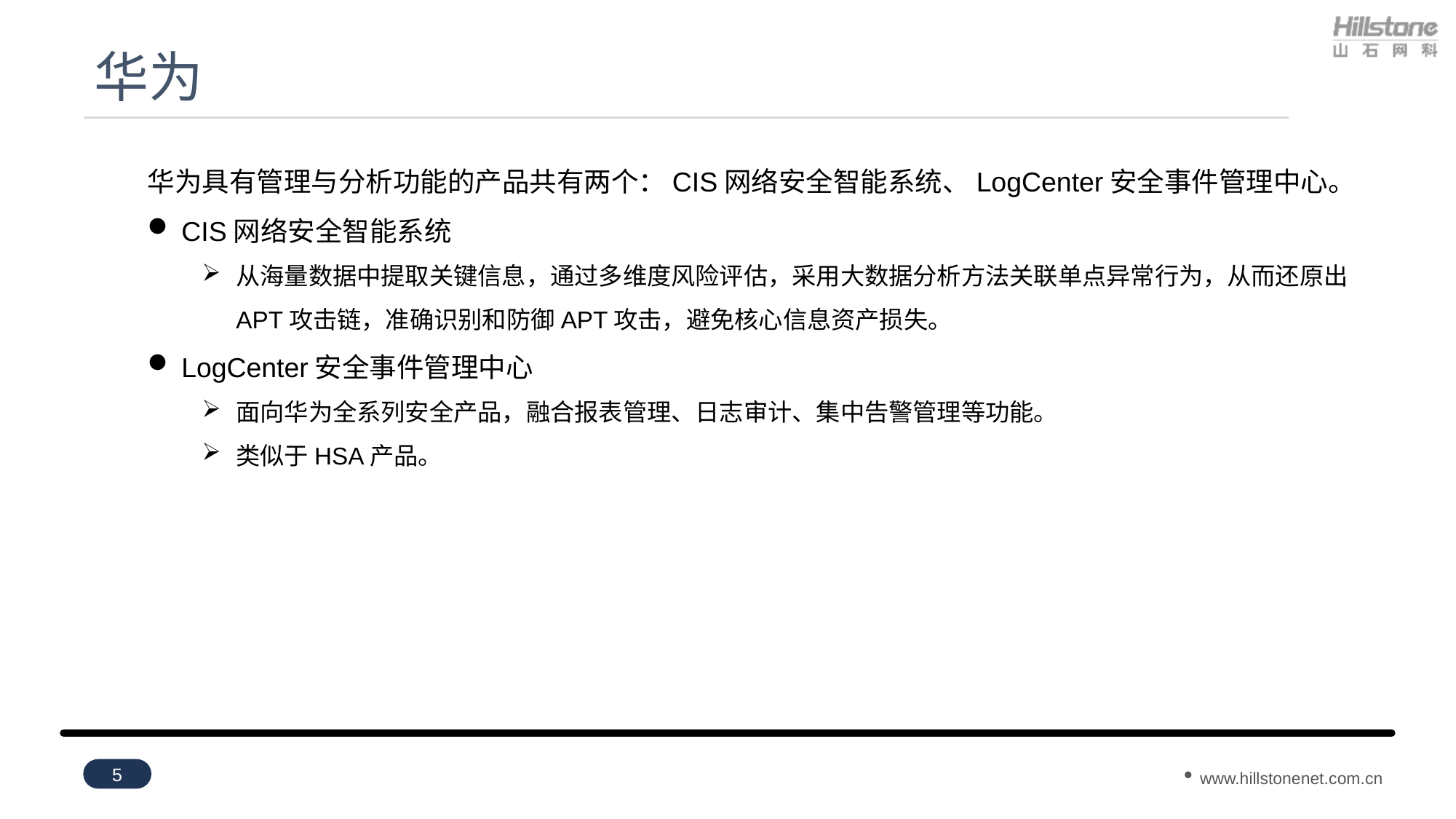

# 华为
华为具有管理与分析功能的产品共有两个：CIS网络安全智能系统、LogCenter安全事件管理中心。
CIS网络安全智能系统
从海量数据中提取关键信息，通过多维度风险评估，采用大数据分析方法关联单点异常行为，从而还原出APT攻击链，准确识别和防御APT攻击，避免核心信息资产损失。
LogCenter安全事件管理中心
面向华为全系列安全产品，融合报表管理、日志审计、集中告警管理等功能。
类似于HSA产品。
5